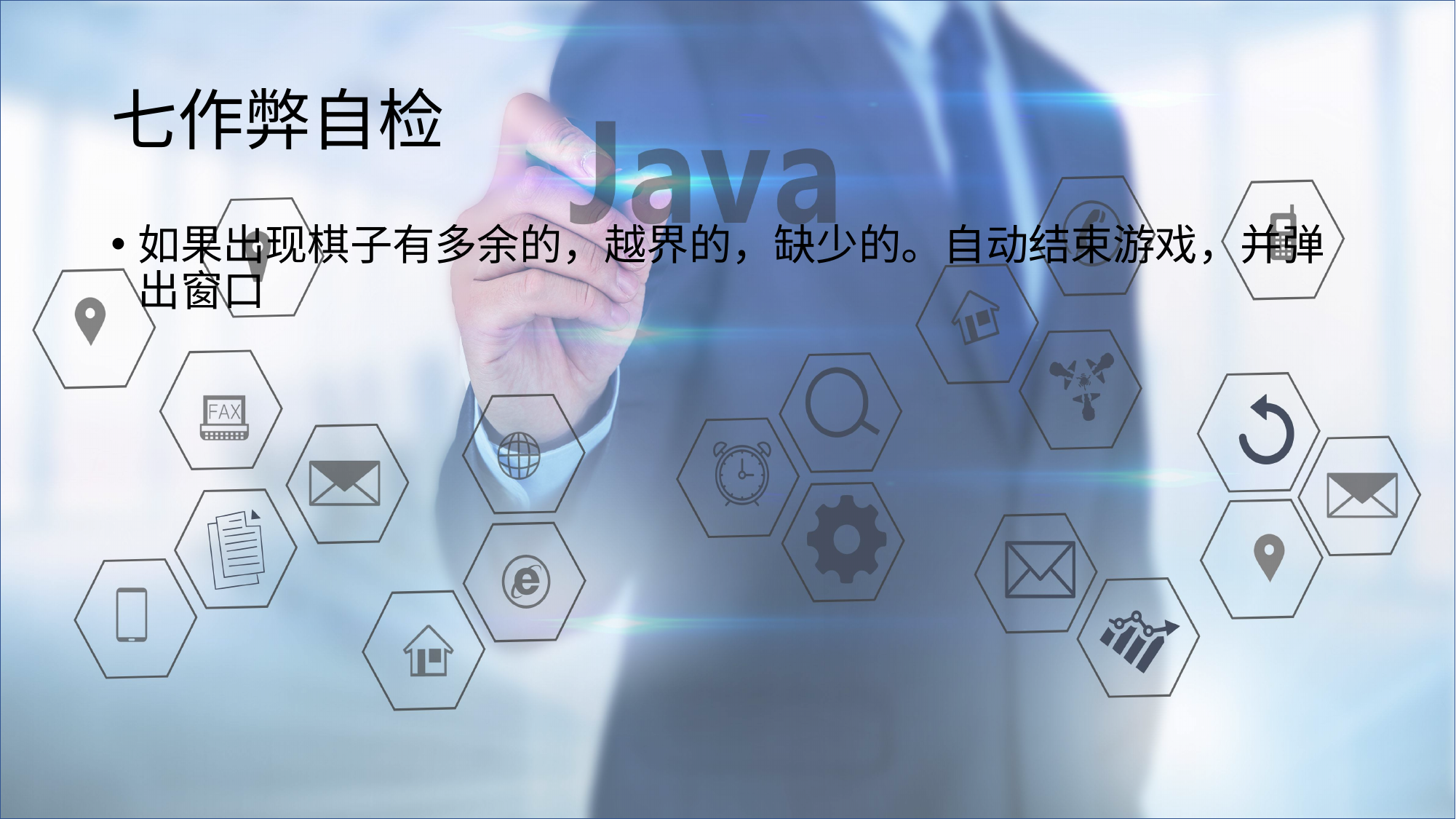

# 七作弊自检
如果出现棋子有多余的，越界的，缺少的。自动结束游戏，并弹出窗口